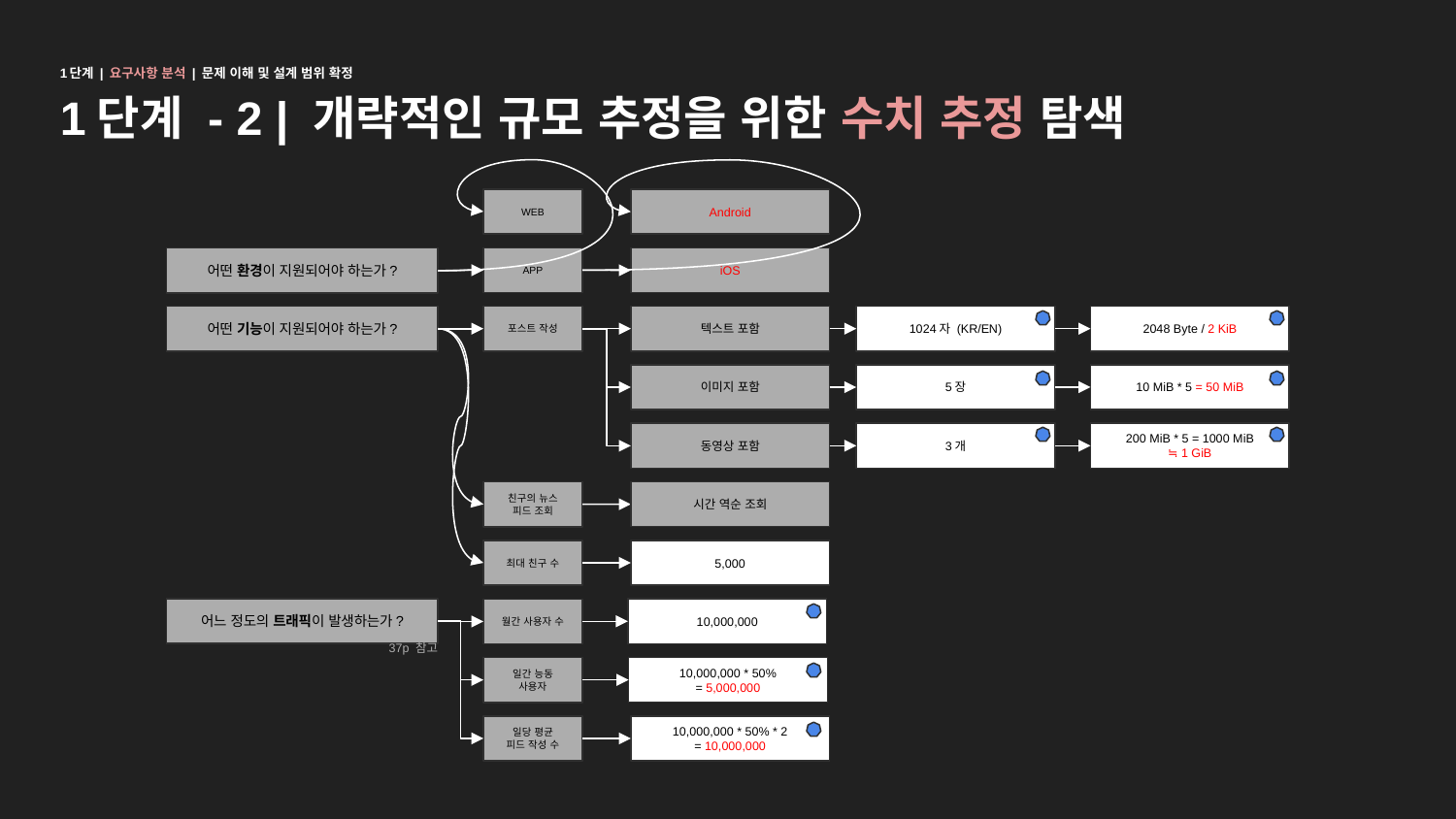

1단계 | 요구사항 분석 | 문제 이해 및 설계 범위 확정
# 1단계 - 2 | 개략적인 규모 추정을 위한 수치 추정 탐색
WEB
Android
APP
iOS
어떤 환경이 지원되어야 하는가?
텍스트 포함
1024자 (KR/EN)
2048 Byte / 2 KiB
포스트 작성
어떤 기능이 지원되어야 하는가?

5장
10 MiB * 5 = 50 MiB
이미지 포함

3개
200 MiB * 5 = 1000 MiB
≒ 1 GiB
동영상 포함

시간 역순 조회
친구의 뉴스 피드 조회
5,000
최대 친구 수
어느 정도의 트래픽이 발생하는가?
10,000,000
월간 사용자 수

37p 참고
10,000,000 * 50%
= 5,000,000
일간 능동 사용자

일당 평균
피드 작성 수
10,000,000 * 50% * 2
= 10,000,000